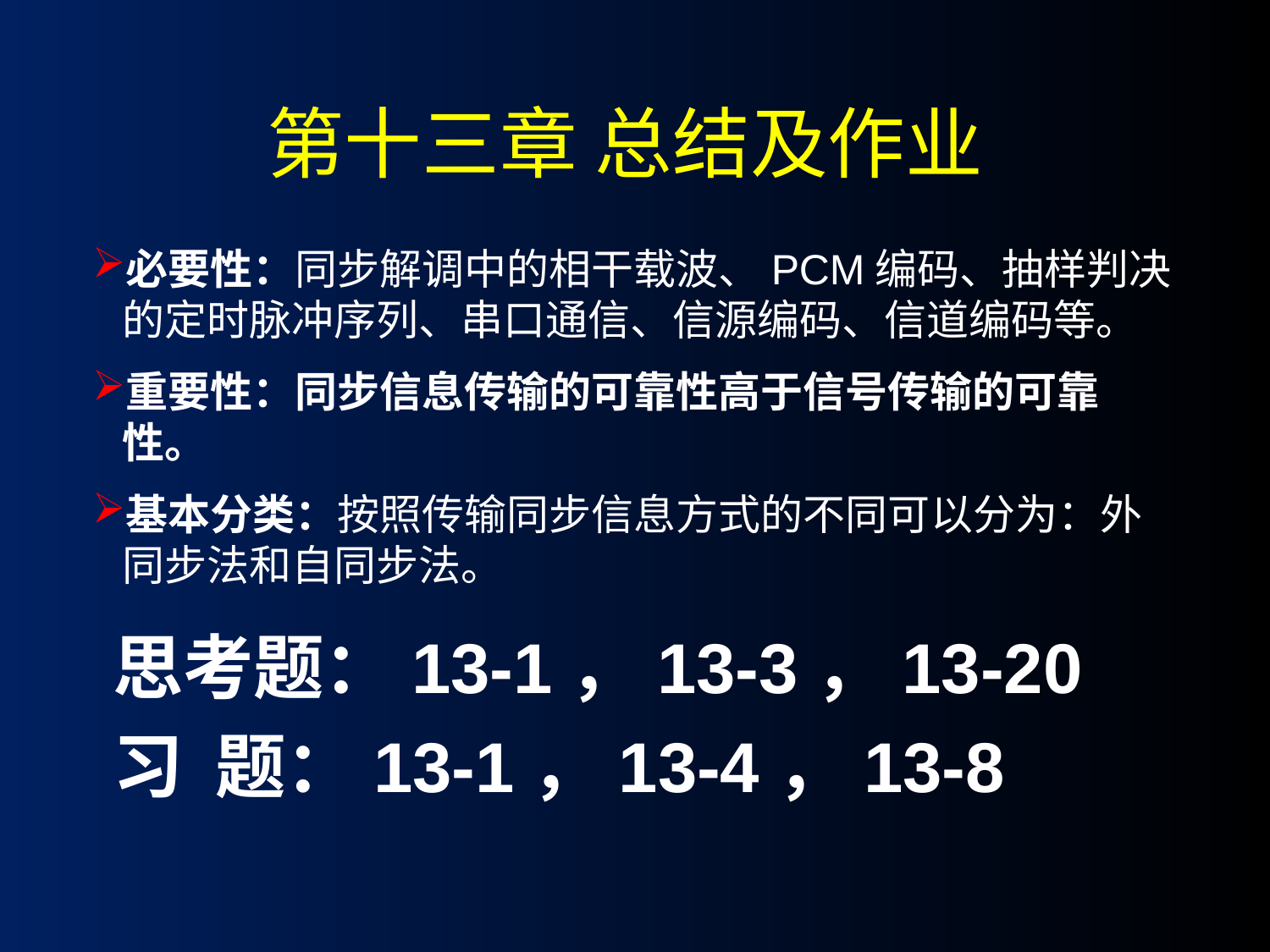

第十三章 总结及作业
必要性：同步解调中的相干载波、PCM编码、抽样判决的定时脉冲序列、串口通信、信源编码、信道编码等。
重要性：同步信息传输的可靠性高于信号传输的可靠性。
基本分类：按照传输同步信息方式的不同可以分为：外同步法和自同步法。
思考题：13-1，13-3，13-20
习  题：13-1，13-4，13-8